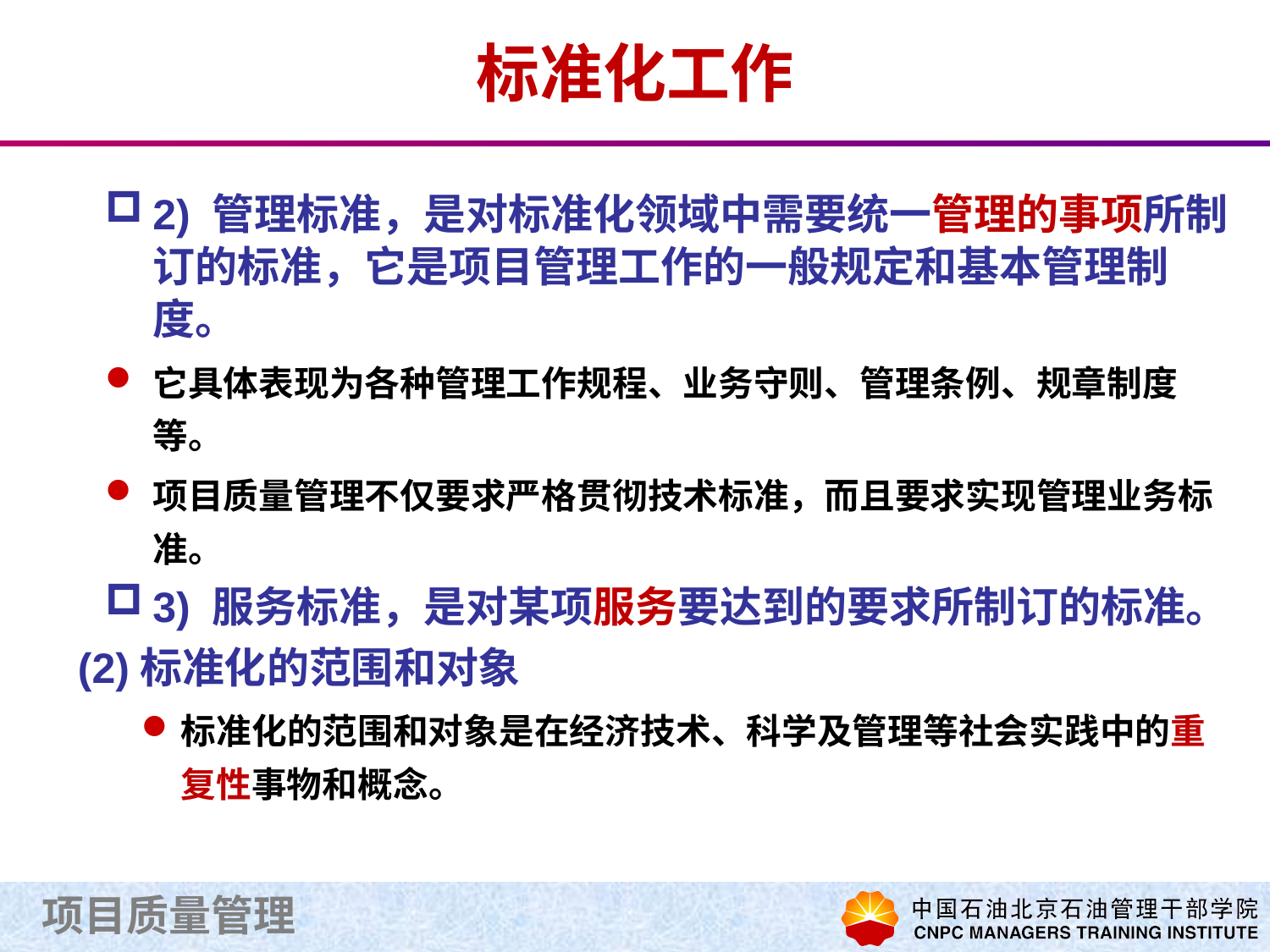

# 标准化工作
2) 管理标准，是对标准化领域中需要统一管理的事项所制订的标准，它是项目管理工作的一般规定和基本管理制度。
它具体表现为各种管理工作规程、业务守则、管理条例、规章制度等。
项目质量管理不仅要求严格贯彻技术标准，而且要求实现管理业务标准。
3) 服务标准，是对某项服务要达到的要求所制订的标准。
(2)标准化的范围和对象
标准化的范围和对象是在经济技术、科学及管理等社会实践中的重复性事物和概念。